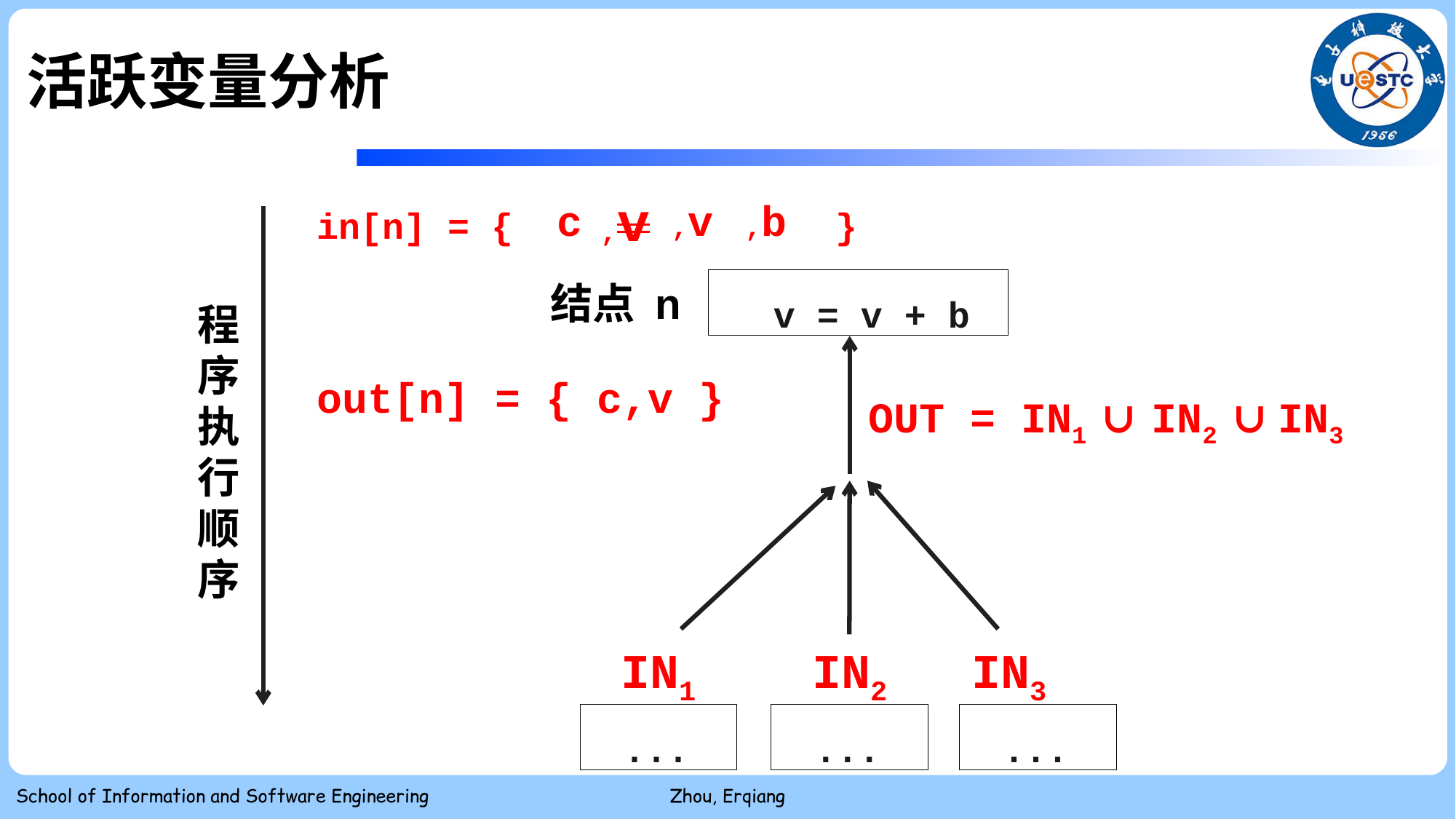

# 活跃变量分析
,v
c
,v
,b
in[n] = {               }
   v = v + b
结点 n
程
序
执
行
顺
序
out[n] = { c,v }
OUT = IN1 ∪ IN2 ∪ IN3
IN1
IN2
IN3
  ...
  ...
  ...
School of Information and Software Engineering
Zhou, Erqiang
9